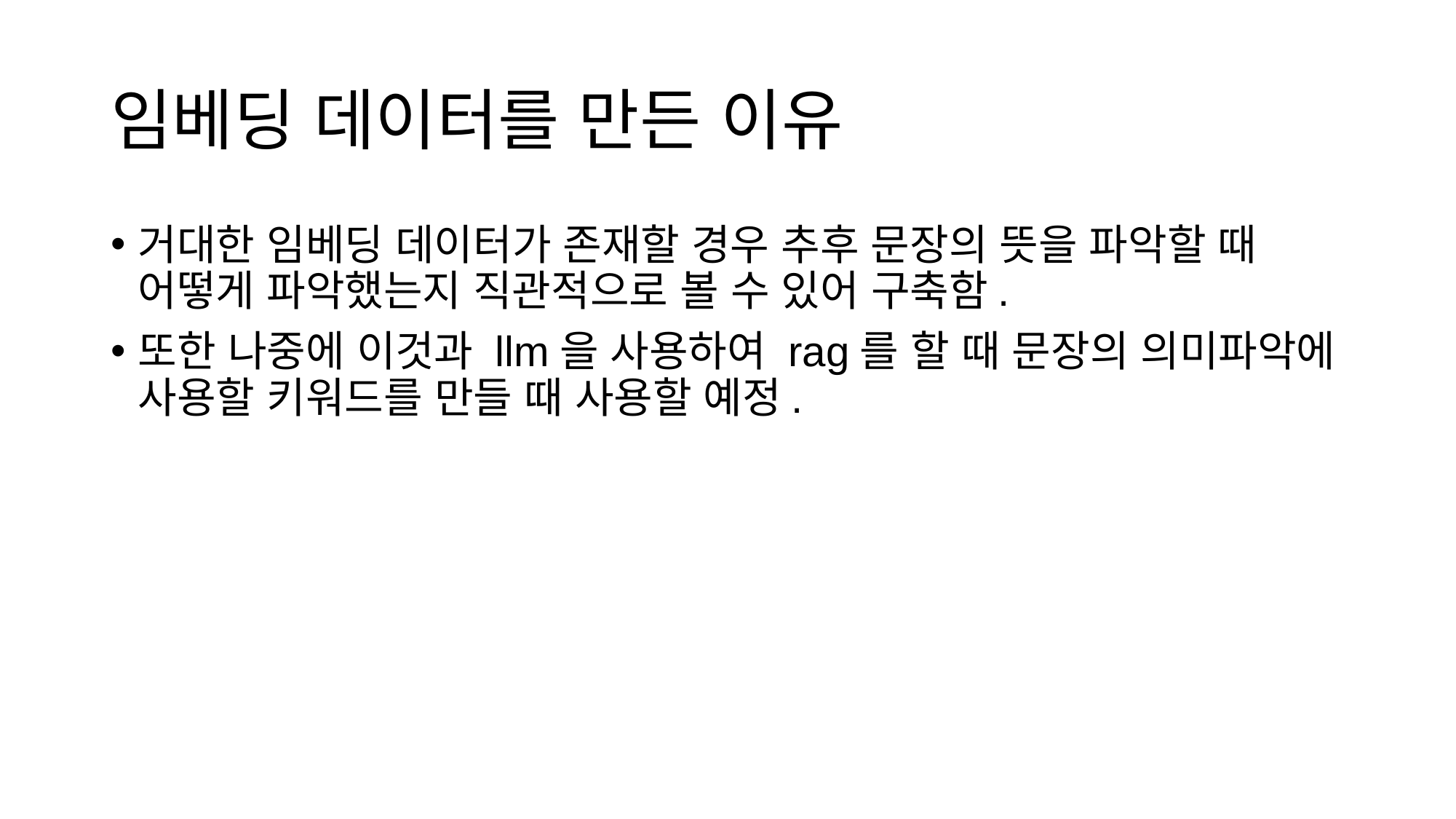

# 임베딩 데이터를 만든 이유
거대한 임베딩 데이터가 존재할 경우 추후 문장의 뜻을 파악할 때 어떻게 파악했는지 직관적으로 볼 수 있어 구축함.
또한 나중에 이것과 llm을 사용하여 rag를 할 때 문장의 의미파악에 사용할 키워드를 만들 때 사용할 예정.